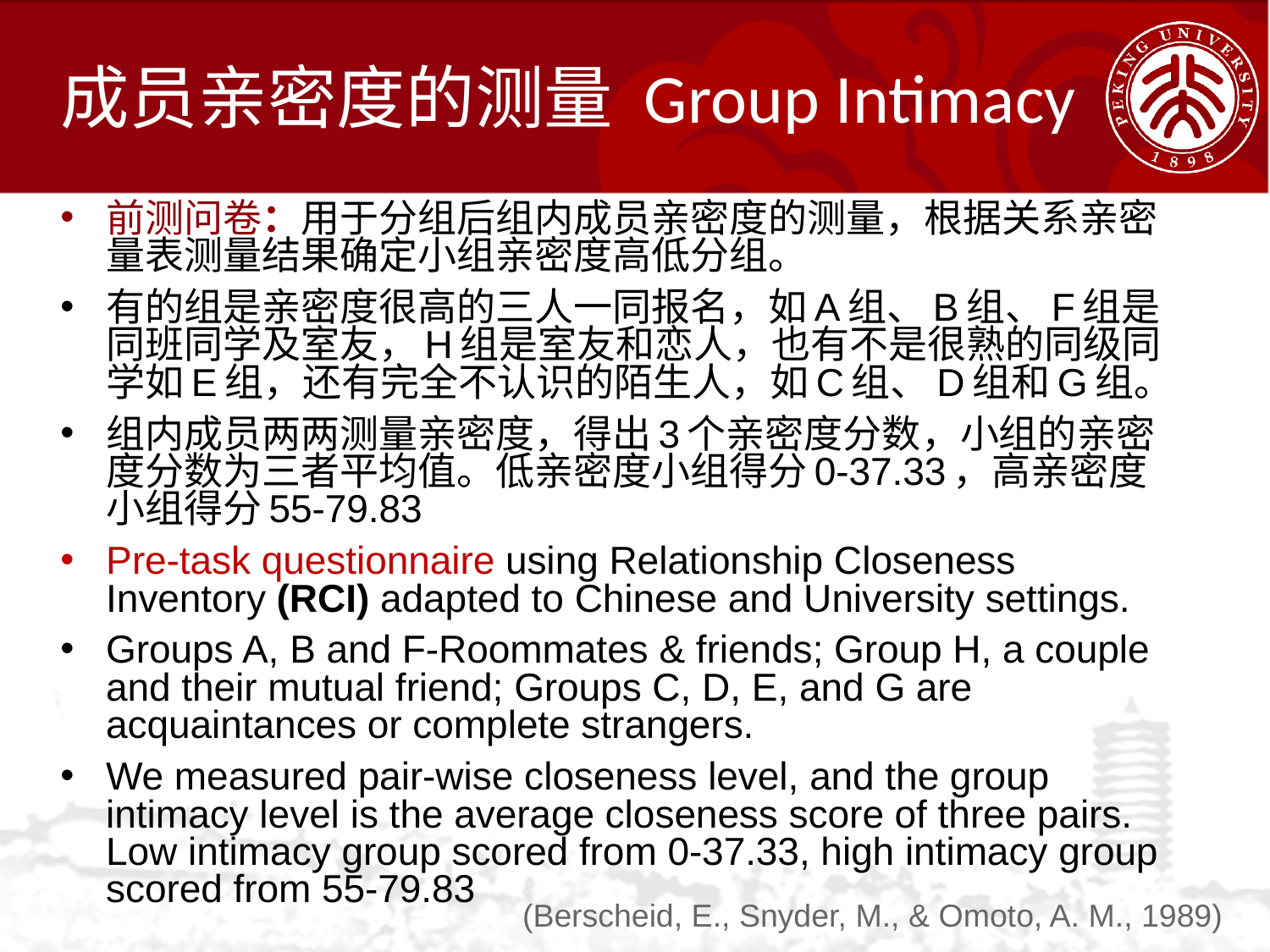

# 成员亲密度的测量 Group Intimacy
前测问卷：用于分组后组内成员亲密度的测量，根据关系亲密量表测量结果确定小组亲密度高低分组。
有的组是亲密度很高的三人一同报名，如A组、B组、F组是同班同学及室友，H组是室友和恋人，也有不是很熟的同级同学如E组，还有完全不认识的陌生人，如C组、D组和G组。
组内成员两两测量亲密度，得出3个亲密度分数，小组的亲密度分数为三者平均值。低亲密度小组得分0-37.33，高亲密度小组得分55-79.83
Pre-task questionnaire using Relationship Closeness Inventory (RCI) adapted to Chinese and University settings.
Groups A, B and F-Roommates & friends; Group H, a couple and their mutual friend; Groups C, D, E, and G are acquaintances or complete strangers.
We measured pair-wise closeness level, and the group intimacy level is the average closeness score of three pairs. Low intimacy group scored from 0-37.33, high intimacy group scored from 55-79.83
(Berscheid, E., Snyder, M., & Omoto, A. M., 1989)